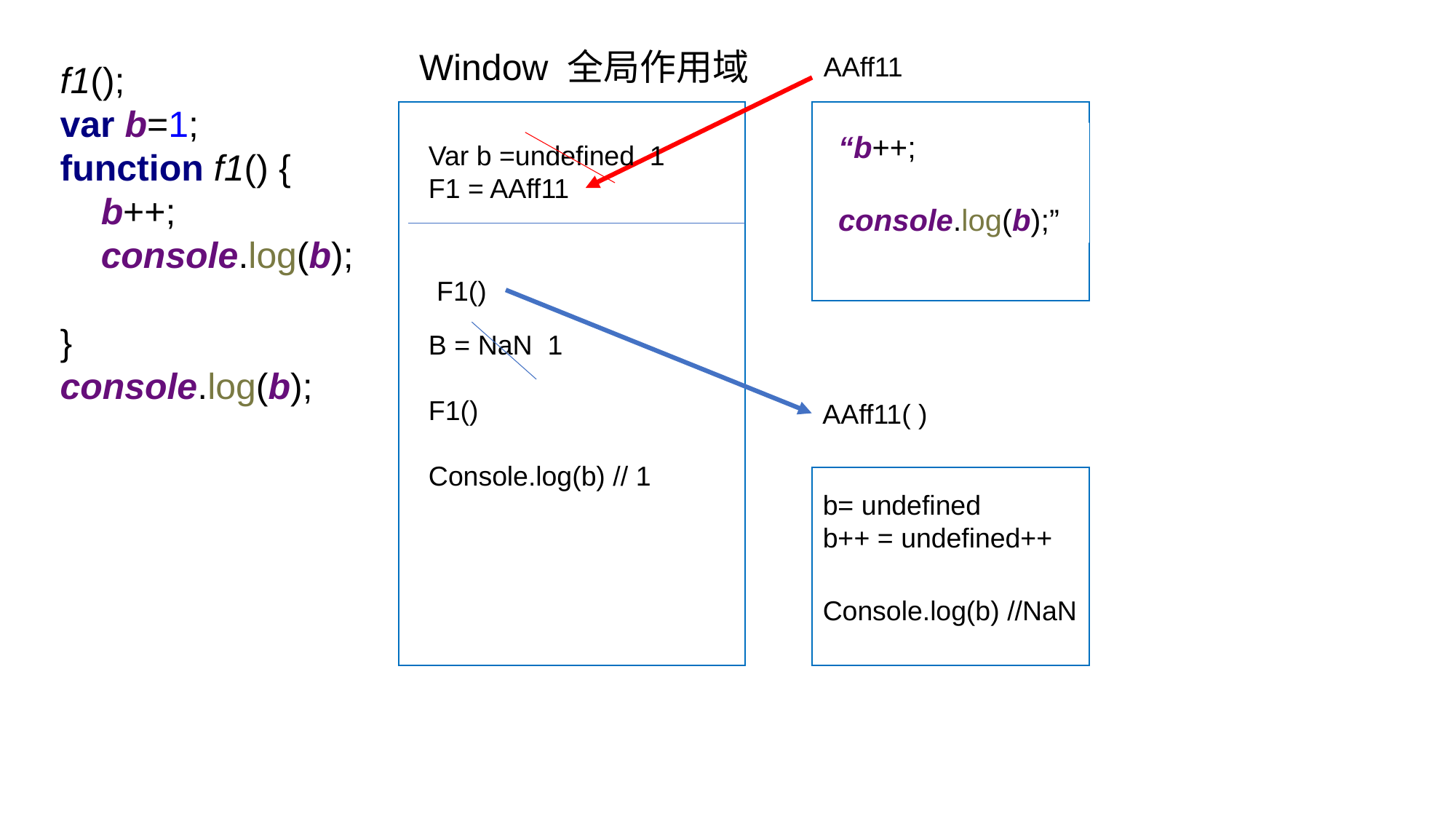

Window 全局作用域
AAff11
f1();
var b=1;
function f1() {
    b++;
    console.log(b);
}
console.log(b);

“b++;
   console.log(b);”
Var b =undefined  1
F1 = AAff11
F1()
B = NaN  1

F1()

Console.log(b) // 1
AAff11( )

b= undefined
b++ = undefined++
Console.log(b) //NaN